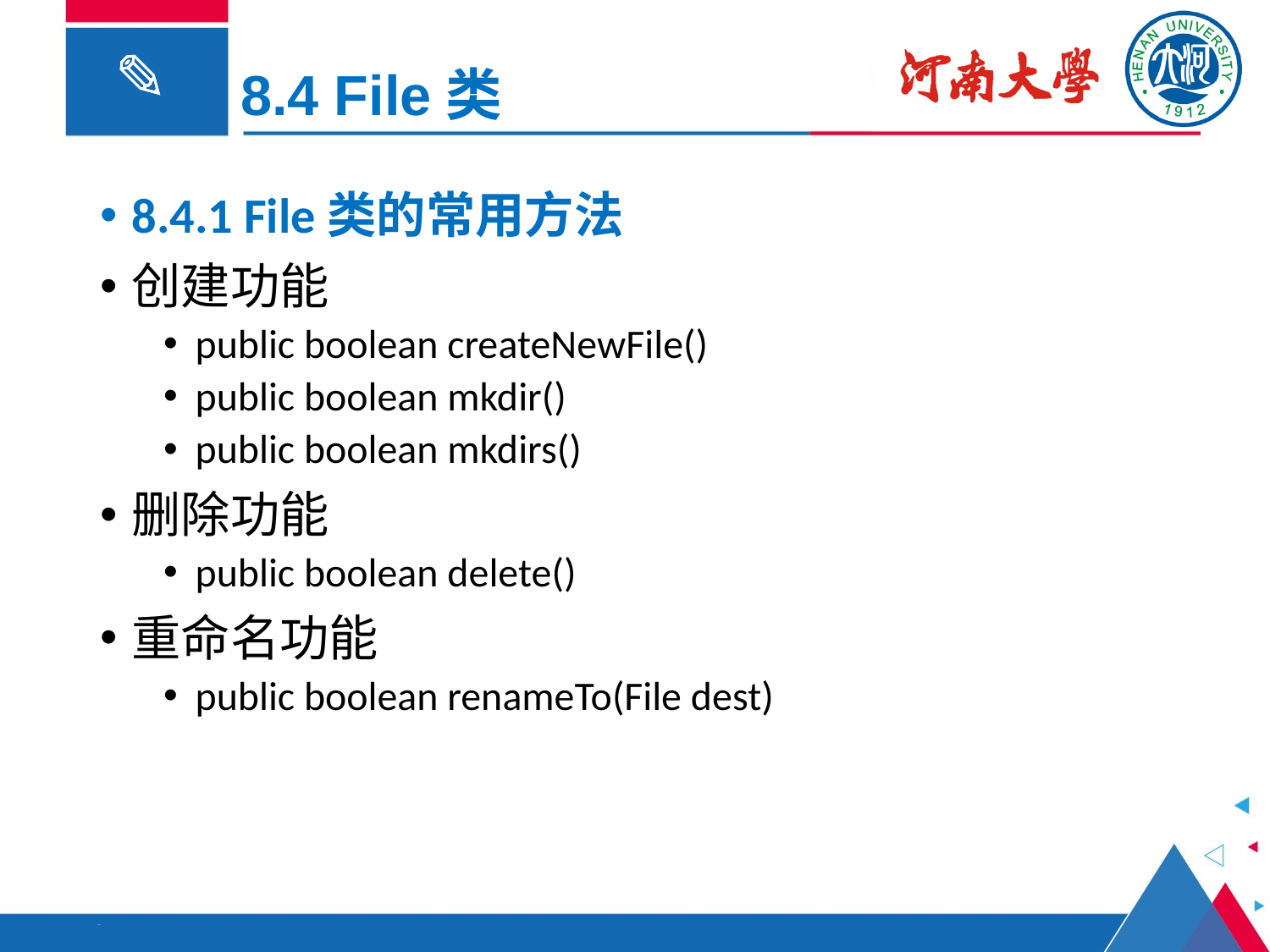

8.4 File类
8.4.1 File类的常用方法
创建功能
public boolean createNewFile()
public boolean mkdir()
public boolean mkdirs()
删除功能
public boolean delete()
重命名功能
public boolean renameTo(File dest)